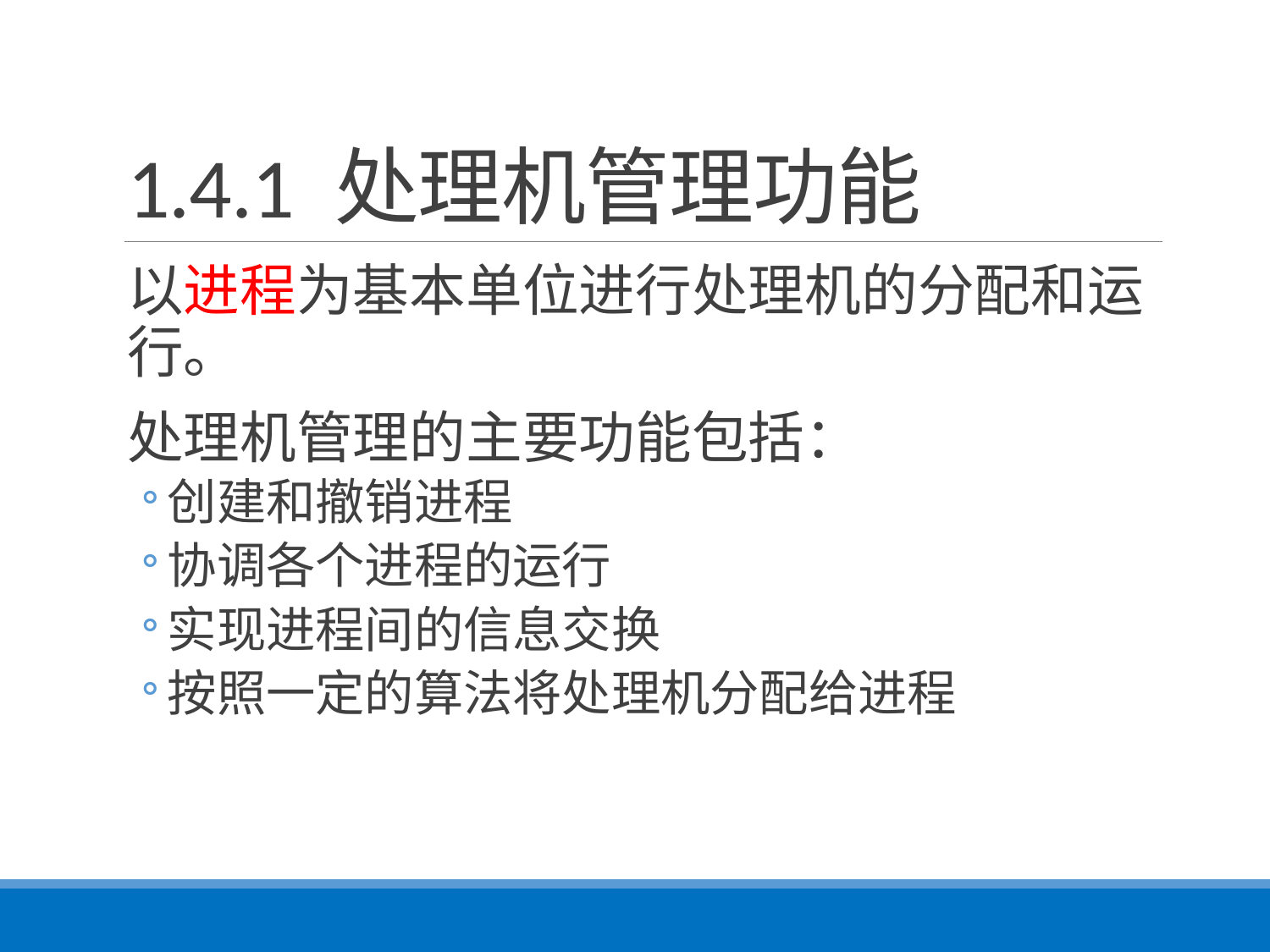

# 1.4.1 处理机管理功能
以进程为基本单位进行处理机的分配和运行。
处理机管理的主要功能包括：
创建和撤销进程
协调各个进程的运行
实现进程间的信息交换
按照一定的算法将处理机分配给进程